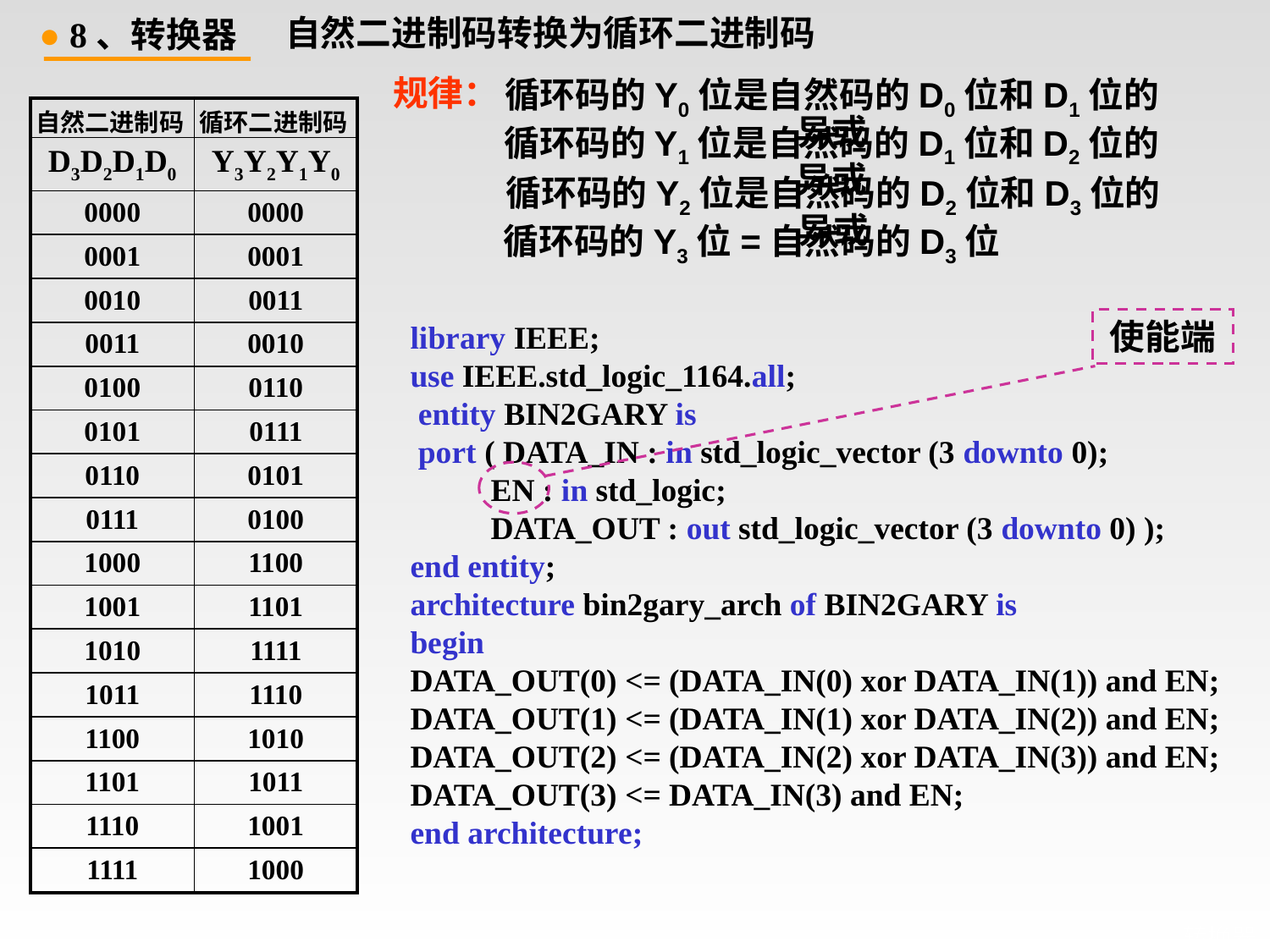

● 8、转换器

自然二进制码转换为循环二进制码
循环码的Y0位是自然码的D0位和D1位的异或
规律：
| 自然二进制码 | 循环二进制码 |
| --- | --- |
| D3D2D1D0 | Y3Y2Y1Y0 |
| 0000 | 0000 |
| 0001 | 0001 |
| 0010 | 0011 |
| 0011 | 0010 |
| 0100 | 0110 |
| 0101 | 0111 |
| 0110 | 0101 |
| 0111 | 0100 |
| 1000 | 1100 |
| 1001 | 1101 |
| 1010 | 1111 |
| 1011 | 1110 |
| 1100 | 1010 |
| 1101 | 1011 |
| 1110 | 1001 |
| 1111 | 1000 |
循环码的Y1位是自然码的D1位和D2位的异或
循环码的Y2位是自然码的D2位和D3位的异或
循环码的Y3位=自然码的D3位
library IEEE;
use IEEE.std_logic_1164.all;
 entity BIN2GARY is
 port ( DATA_IN : in std_logic_vector (3 downto 0);
          EN : in std_logic;
          DATA_OUT : out std_logic_vector (3 downto 0) );
end entity;
architecture bin2gary_arch of BIN2GARY is
begin
DATA_OUT(0) <= (DATA_IN(0) xor DATA_IN(1)) and EN;
DATA_OUT(1) <= (DATA_IN(1) xor DATA_IN(2)) and EN;
DATA_OUT(2) <= (DATA_IN(2) xor DATA_IN(3)) and EN;
DATA_OUT(3) <= DATA_IN(3) and EN;
end architecture;
使能端

# 转换器